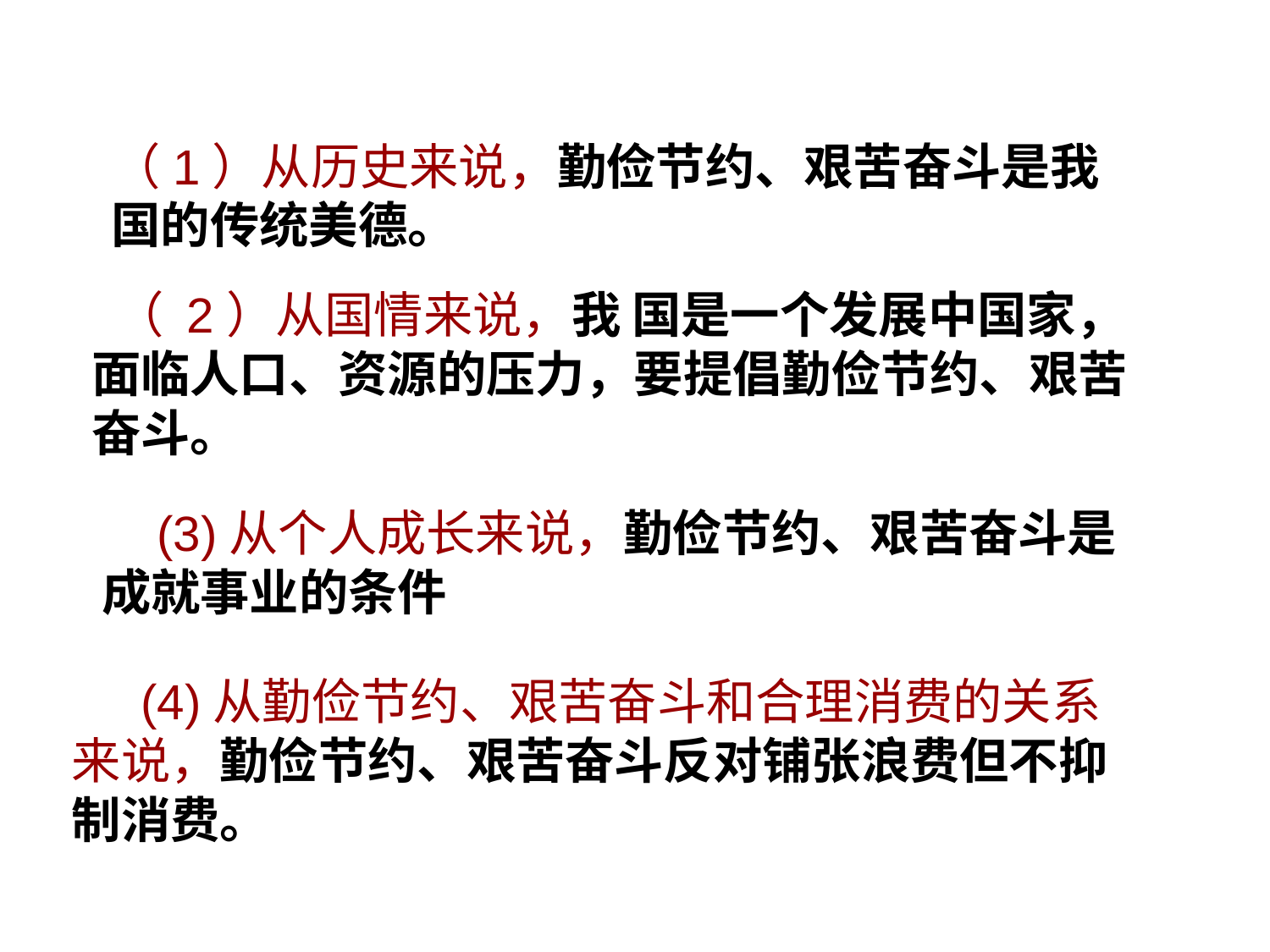

（1）从历史来说，勤俭节约、艰苦奋斗是我国的传统美德。
 （ 2）从国情来说，我 国是一个发展中国家，面临人口、资源的压力，要提倡勤俭节约、艰苦奋斗。

    (3)从个人成长来说，勤俭节约、艰苦奋斗是成就事业的条件
     (4)从勤俭节约、艰苦奋斗和合理消费的关系来说，勤俭节约、艰苦奋斗反对铺张浪费但不抑制消费。